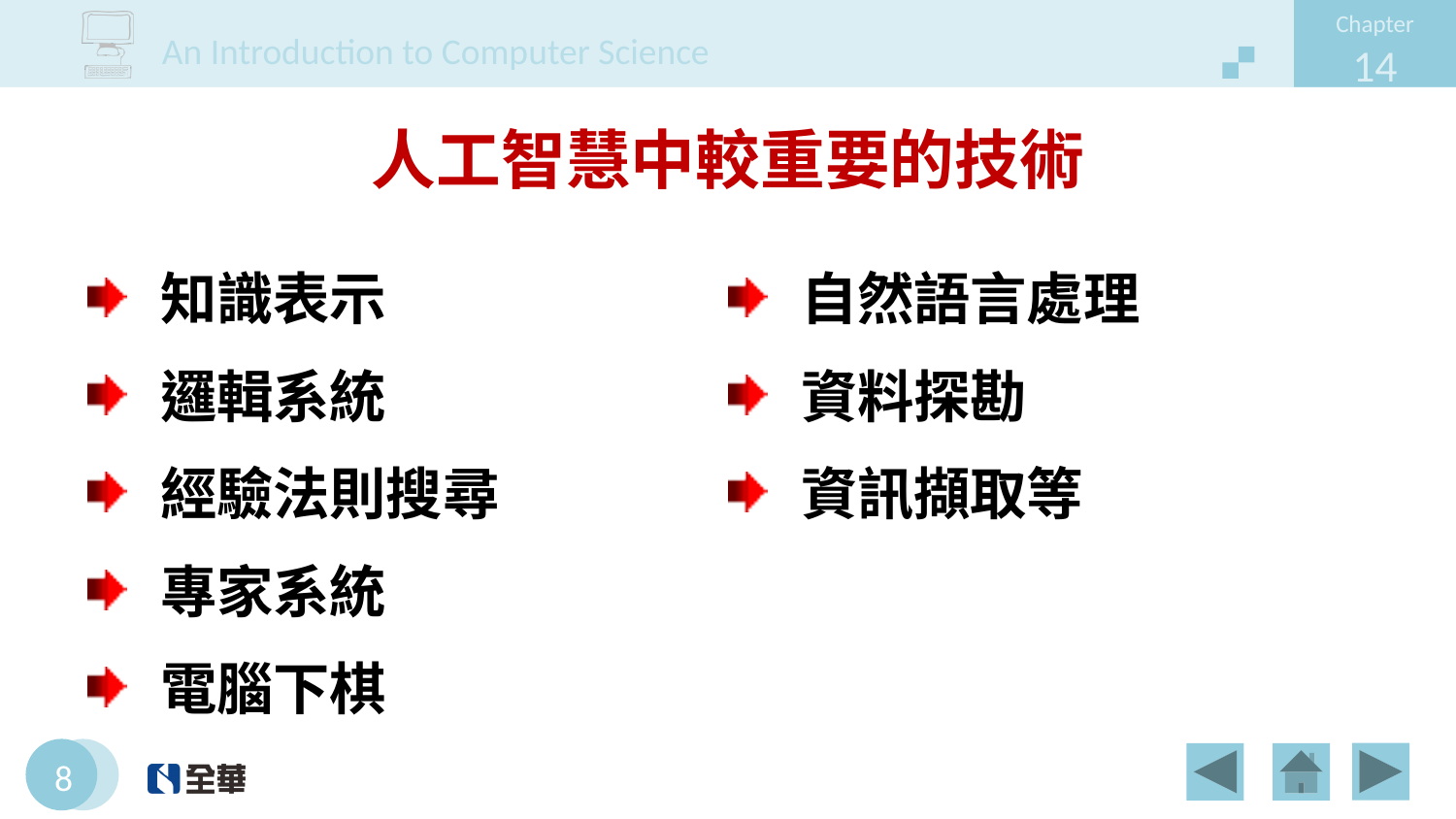

# 人工智慧中較重要的技術
知識表示
邏輯系統
經驗法則搜尋
專家系統
電腦下棋
自然語言處理
資料探勘
資訊擷取等